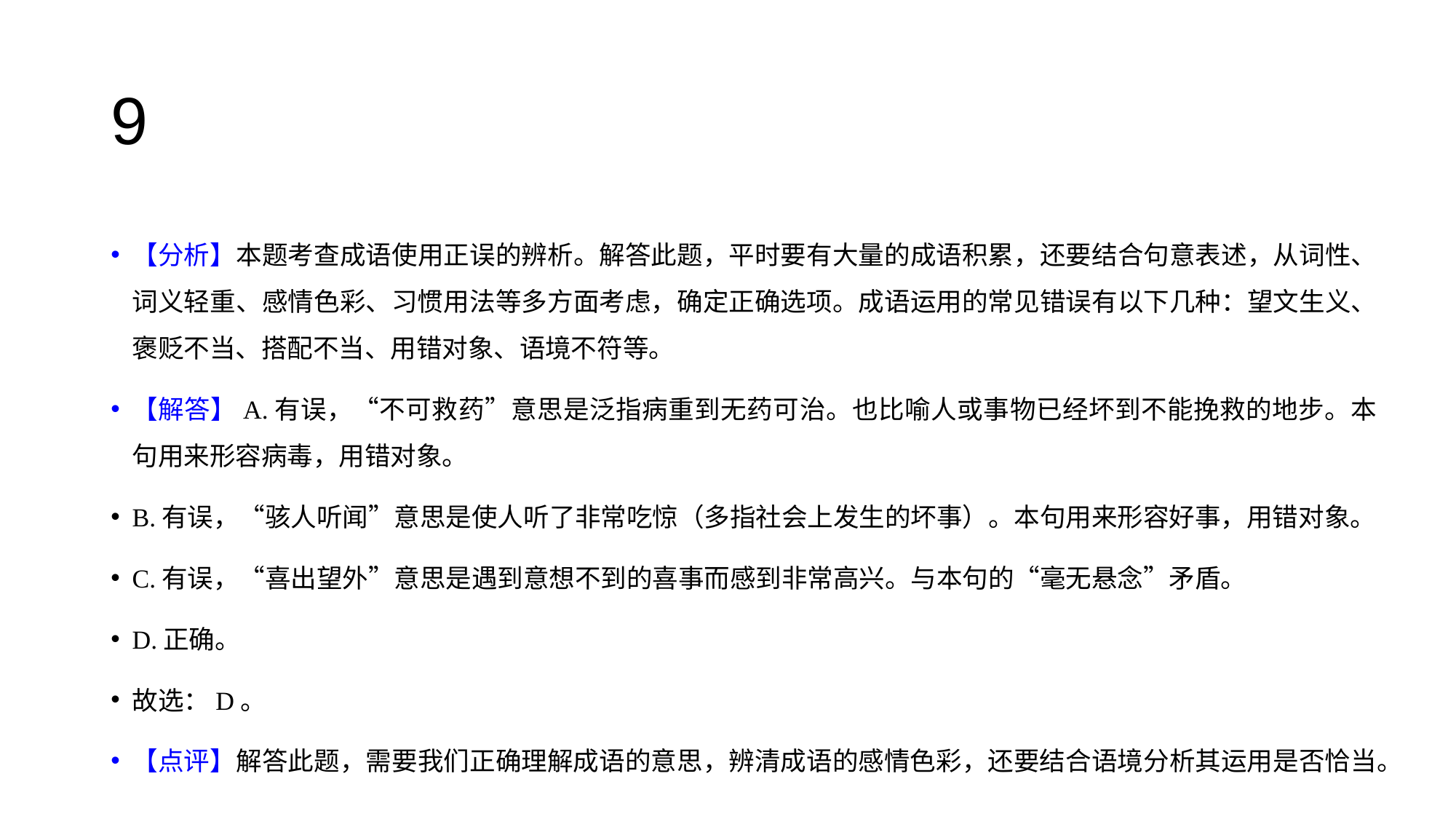

# 9
【分析】本题考查成语使用正误的辨析。解答此题，平时要有大量的成语积累，还要结合句意表述，从词性、词义轻重、感情色彩、习惯用法等多方面考虑，确定正确选项。成语运用的常见错误有以下几种：望文生义、褒贬不当、搭配不当、用错对象、语境不符等。
【解答】A.有误，“不可救药”意思是泛指病重到无药可治。也比喻人或事物已经坏到不能挽救的地步。本句用来形容病毒，用错对象。
B.有误，“骇人听闻”意思是使人听了非常吃惊（多指社会上发生的坏事）。本句用来形容好事，用错对象。
C.有误，“喜出望外”意思是遇到意想不到的喜事而感到非常高兴。与本句的“毫无悬念”矛盾。
D.正确。
故选：D。
【点评】解答此题，需要我们正确理解成语的意思，辨清成语的感情色彩，还要结合语境分析其运用是否恰当。